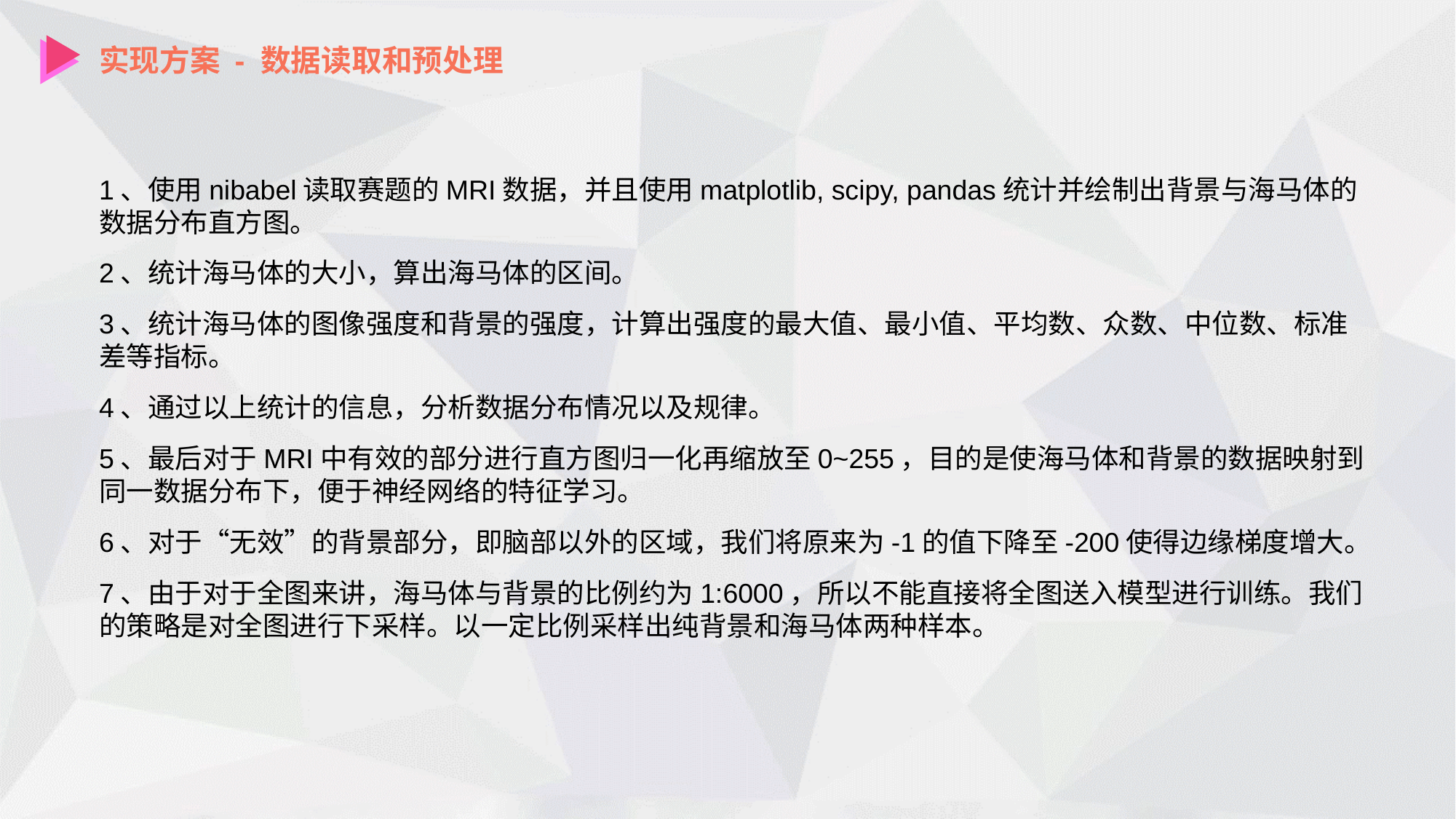

实现方案 - 数据读取和预处理
1、使用nibabel读取赛题的MRI数据，并且使用matplotlib, scipy, pandas统计并绘制出背景与海马体的数据分布直方图。
2、统计海马体的大小，算出海马体的区间。
3、统计海马体的图像强度和背景的强度，计算出强度的最大值、最小值、平均数、众数、中位数、标准差等指标。
4、通过以上统计的信息，分析数据分布情况以及规律。
5、最后对于MRI中有效的部分进行直方图归一化再缩放至0~255，目的是使海马体和背景的数据映射到同一数据分布下，便于神经网络的特征学习。
6、对于“无效”的背景部分，即脑部以外的区域，我们将原来为-1的值下降至-200使得边缘梯度增大。
7、由于对于全图来讲，海马体与背景的比例约为1:6000，所以不能直接将全图送入模型进行训练。我们的策略是对全图进行下采样。以一定比例采样出纯背景和海马体两种样本。